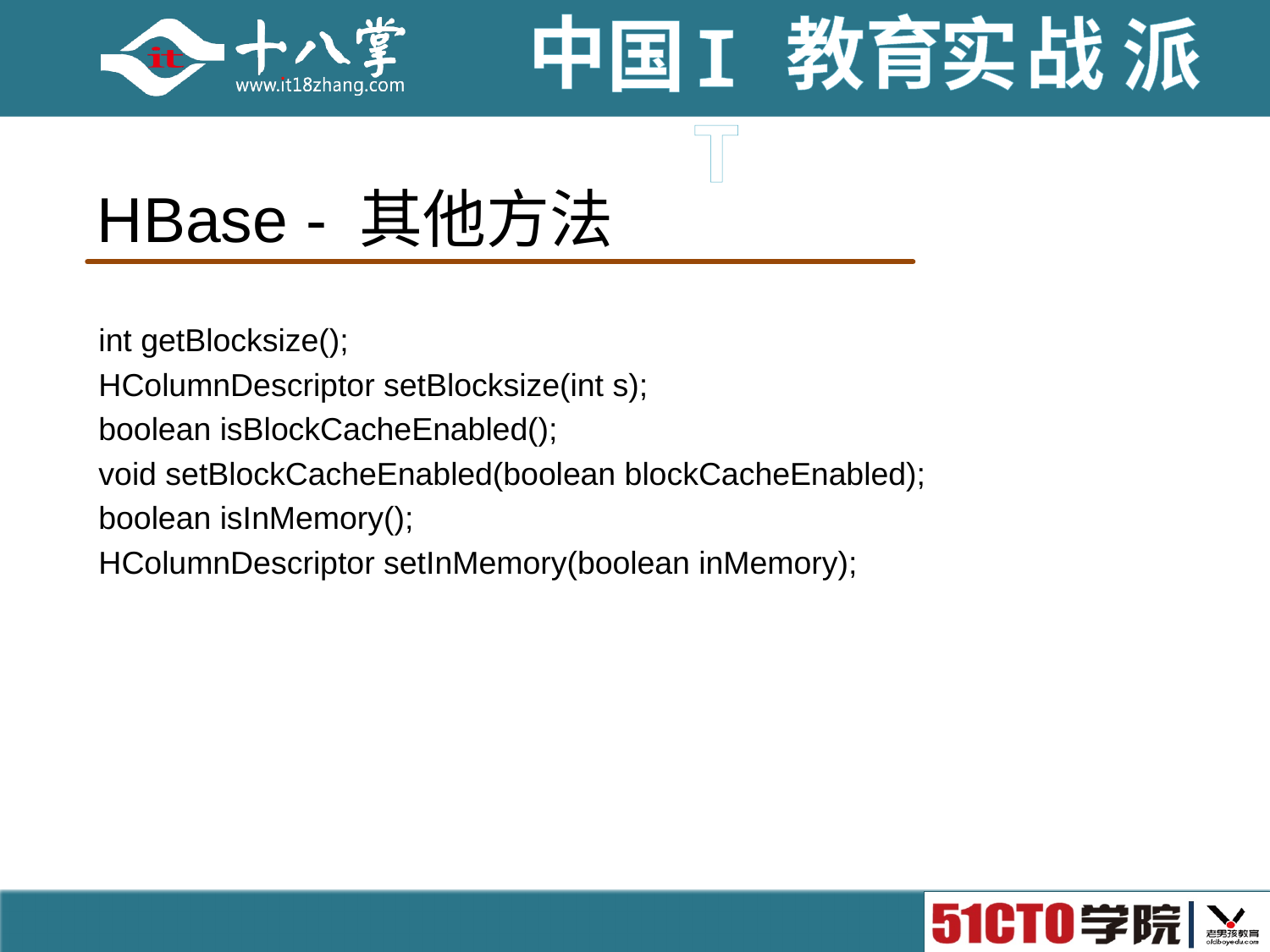

# HBase - 其他方法

int getBlocksize();
HColumnDescriptor setBlocksize(int s);
boolean isBlockCacheEnabled();
void setBlockCacheEnabled(boolean blockCacheEnabled);
boolean isInMemory();
HColumnDescriptor setInMemory(boolean inMemory);